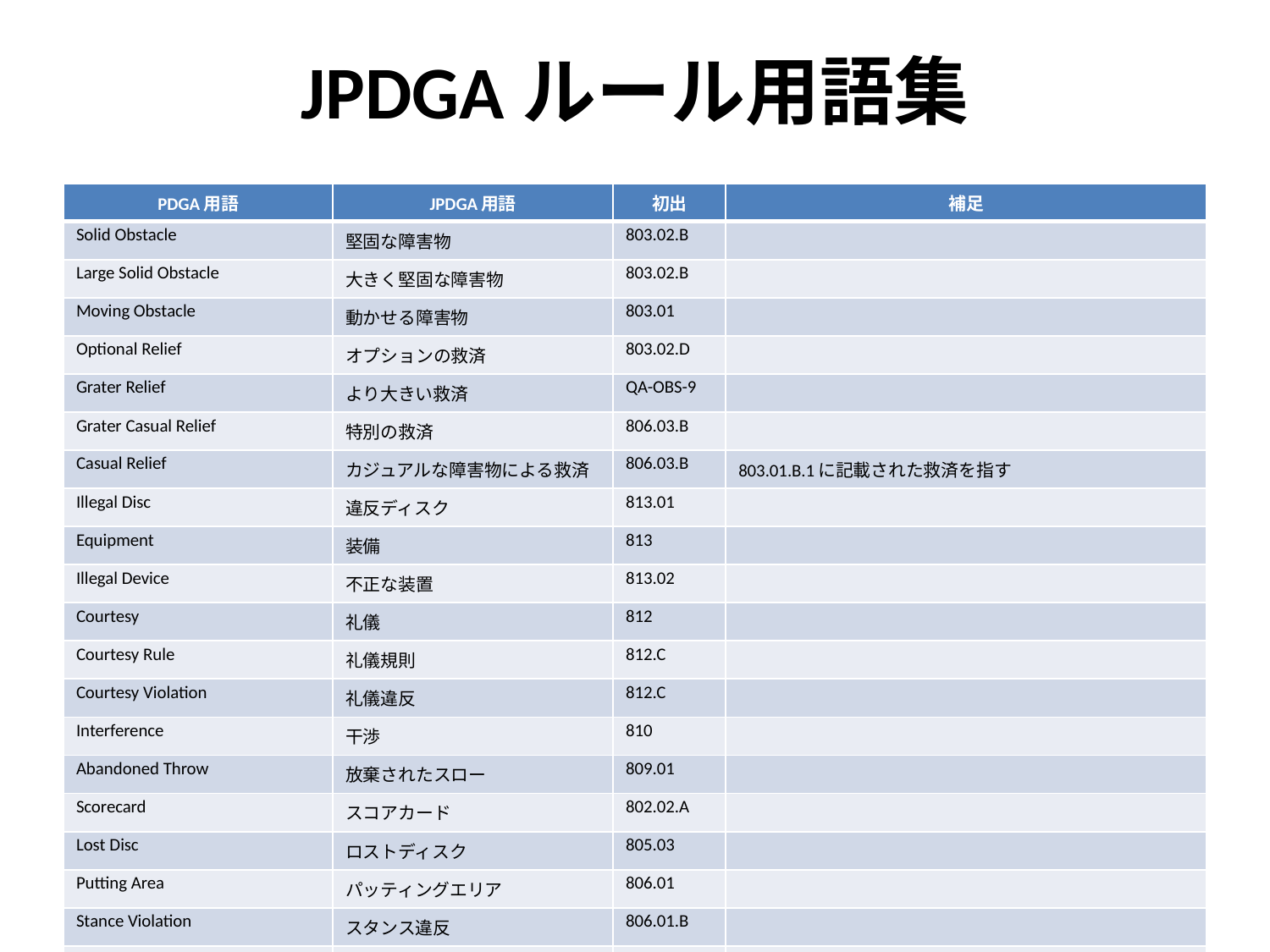

# JPDGAルール用語集
| PDGA用語 | JPDGA用語 | 初出 | 補足 |
| --- | --- | --- | --- |
| Solid Obstacle | 堅固な障害物 | 803.02.B |  |
| Large Solid Obstacle | 大きく堅固な障害物 | 803.02.B |  |
| Moving Obstacle | 動かせる障害物 | 803.01 |  |
| Optional Relief | オプションの救済 | 803.02.D |  |
| Grater Relief | より大きい救済 | QA-OBS-9 |  |
| Grater Casual Relief | 特別の救済 | 806.03.B |  |
| Casual Relief | カジュアルな障害物による救済 | 806.03.B | 803.01.B.1に記載された救済を指す |
| Illegal Disc | 違反ディスク | 813.01 |  |
| Equipment | 装備 | 813 |  |
| Illegal Device | 不正な装置 | 813.02 |  |
| Courtesy | 礼儀 | 812 |  |
| Courtesy Rule | 礼儀規則 | 812.C |  |
| Courtesy Violation | 礼儀違反 | 812.C |  |
| Interference | 干渉 | 810 |  |
| Abandoned Throw | 放棄されたスロー | 809.01 |  |
| Scorecard | スコアカード | 802.02.A |  |
| Lost Disc | ロストディスク | 805.03 |  |
| Putting Area | パッティングエリア | 806.01 |  |
| Stance Violation | スタンス違反 | 806.01.B |  |
| Establishing a Position | ポジションの確定 | 805.01 |  |